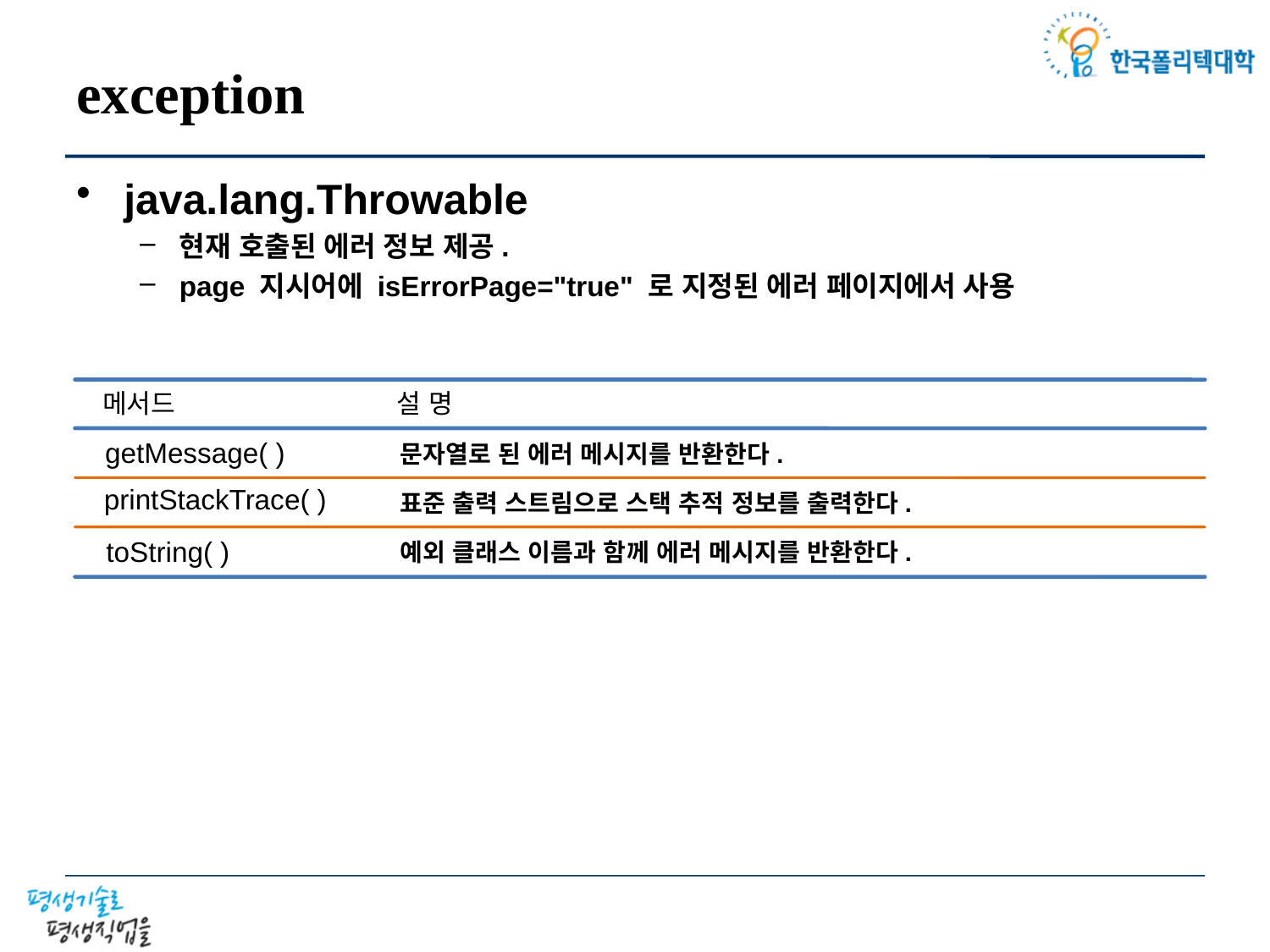

# exception
java.lang.Throwable
현재 호출된 에러 정보 제공.
page 지시어에 isErrorPage="true" 로 지정된 에러 페이지에서 사용

메서드
설 명

getMessage( )
문자열로 된 에러 메시지를 반환한다.

printStackTrace( )
표준 출력 스트림으로 스택 추적 정보를 출력한다.

toString( )
예외 클래스 이름과 함께 에러 메시지를 반환한다.